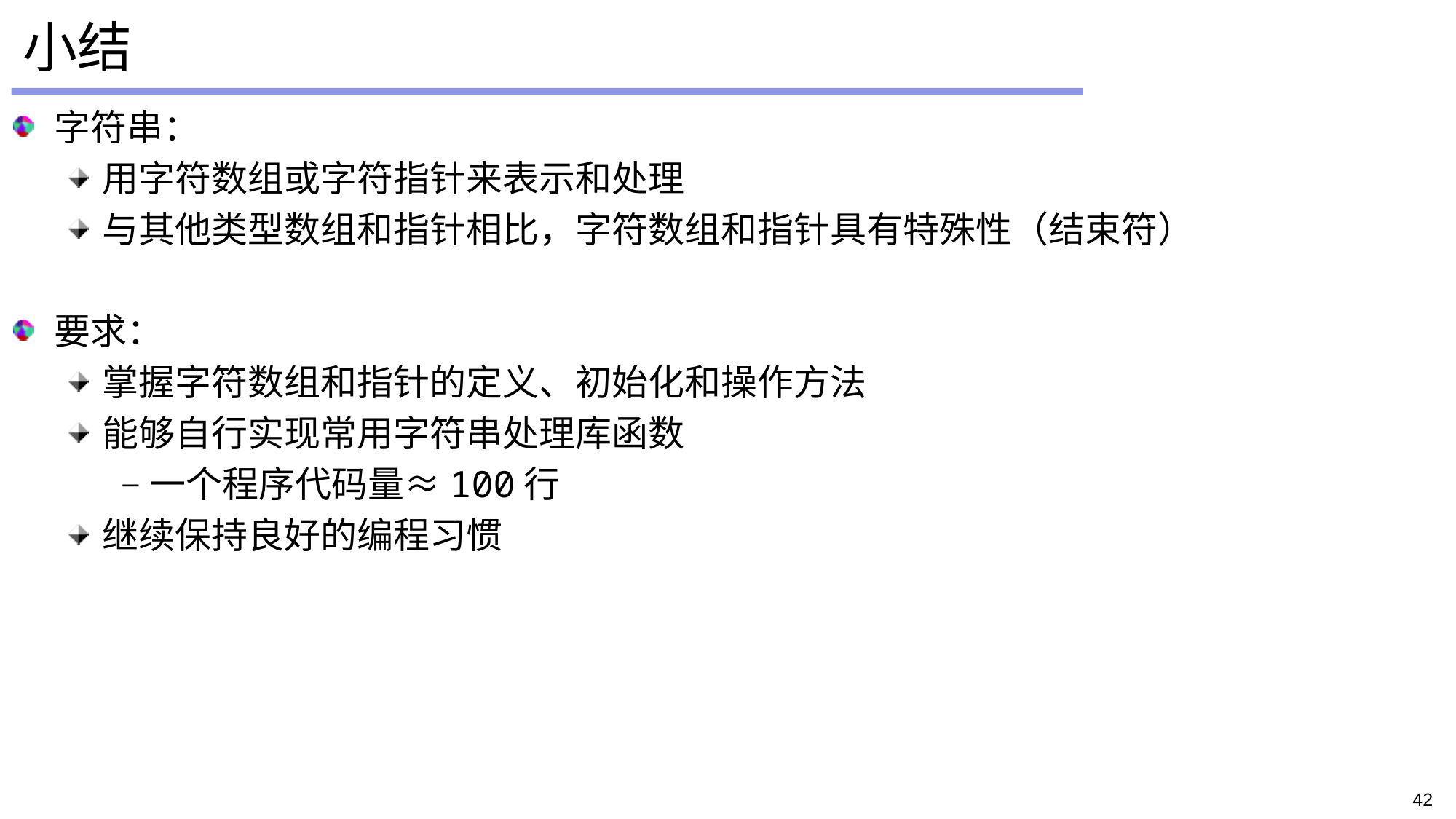

# 小结
字符串：
用字符数组或字符指针来表示和处理
与其他类型数组和指针相比，字符数组和指针具有特殊性（结束符）

要求：
掌握字符数组和指针的定义、初始化和操作方法
能够自行实现常用字符串处理库函数
一个程序代码量≈100行
继续保持良好的编程习惯
42